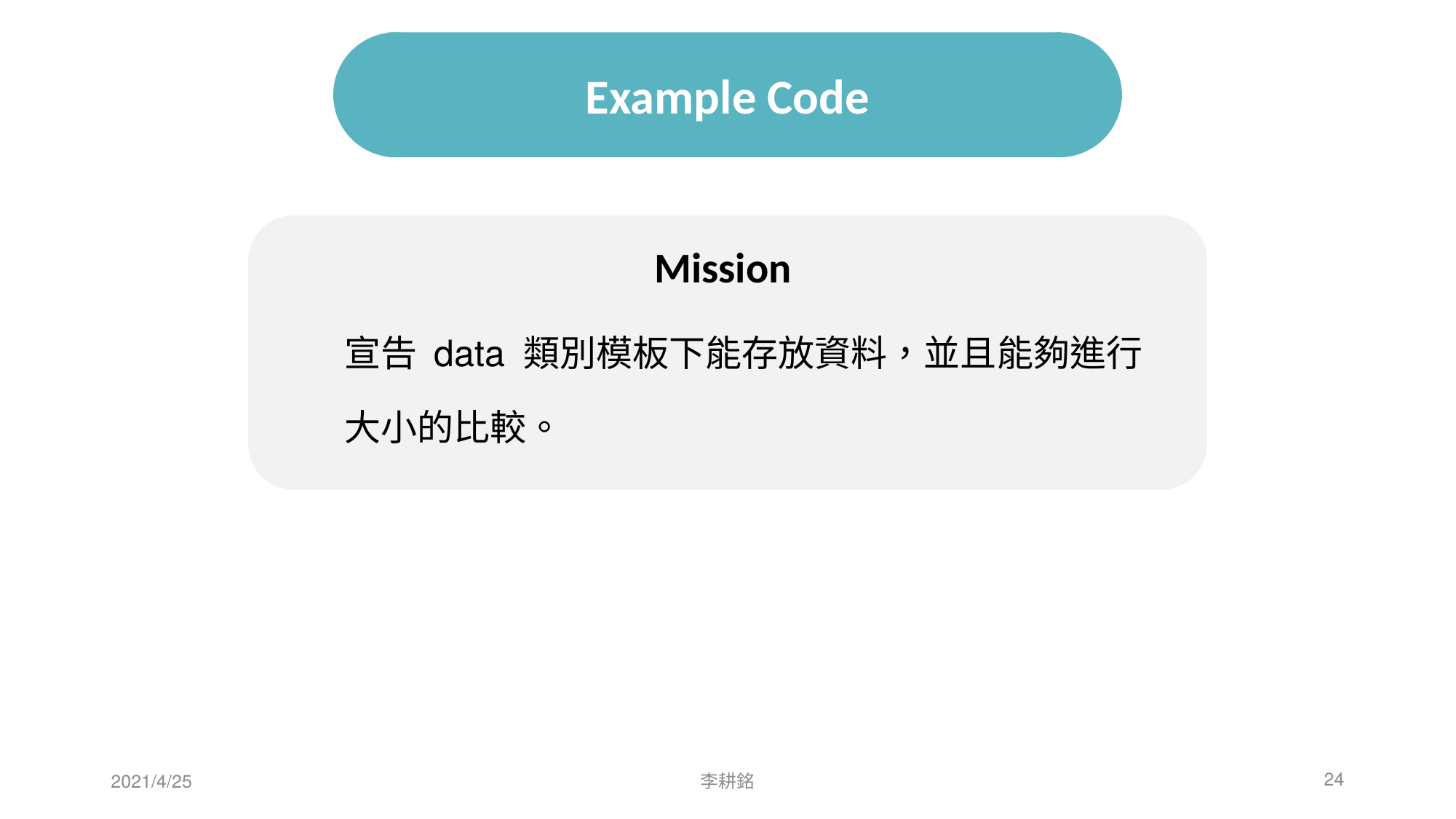

# Example Code

Mission
宣告 data 類別模板下能存放資料，並且能夠進行大小的比較。
2021/4/25
李耕銘
24